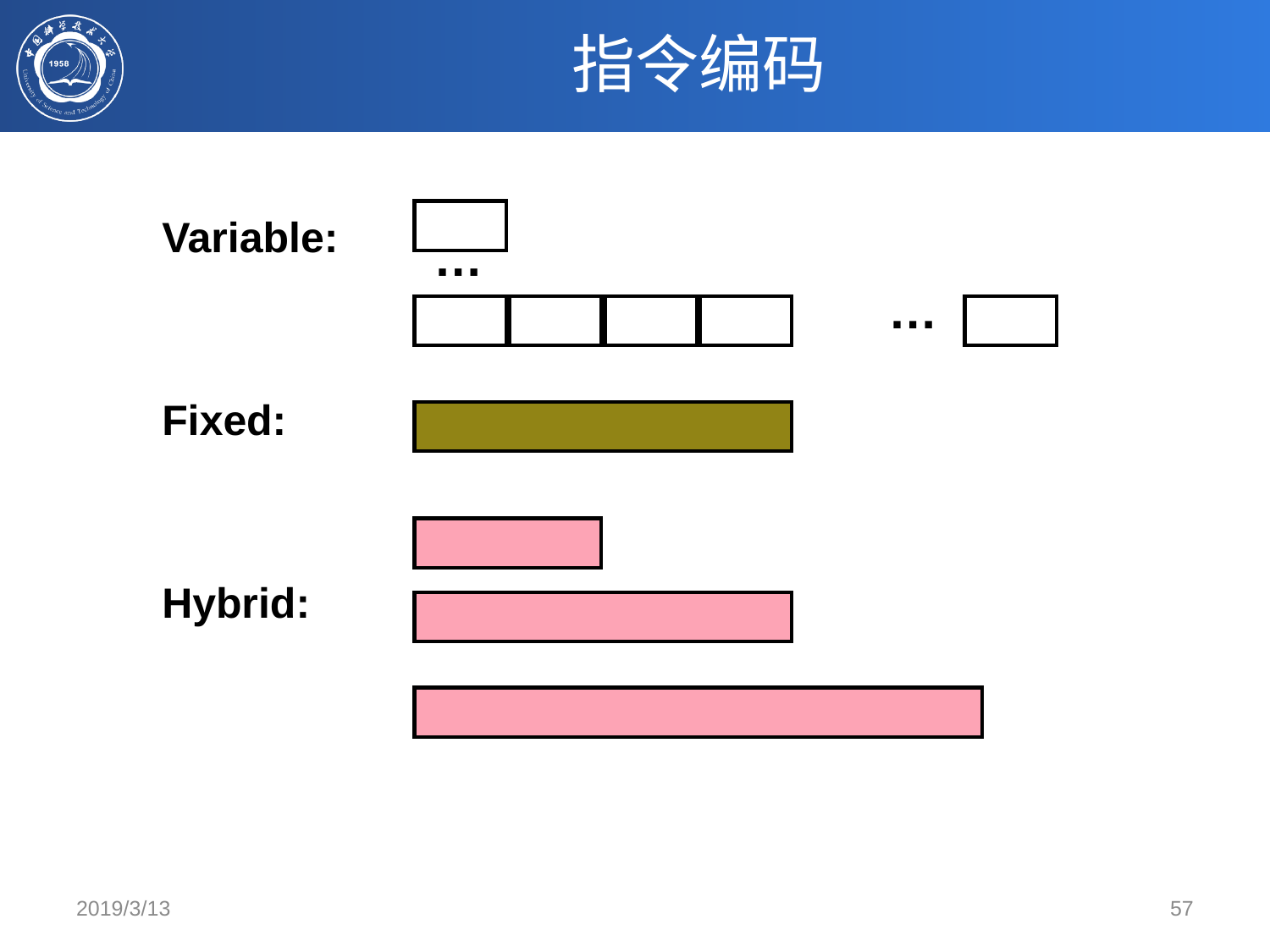

# 指令编码

Variable:

Fixed:

Hybrid:
…
…

2019/3/13
57